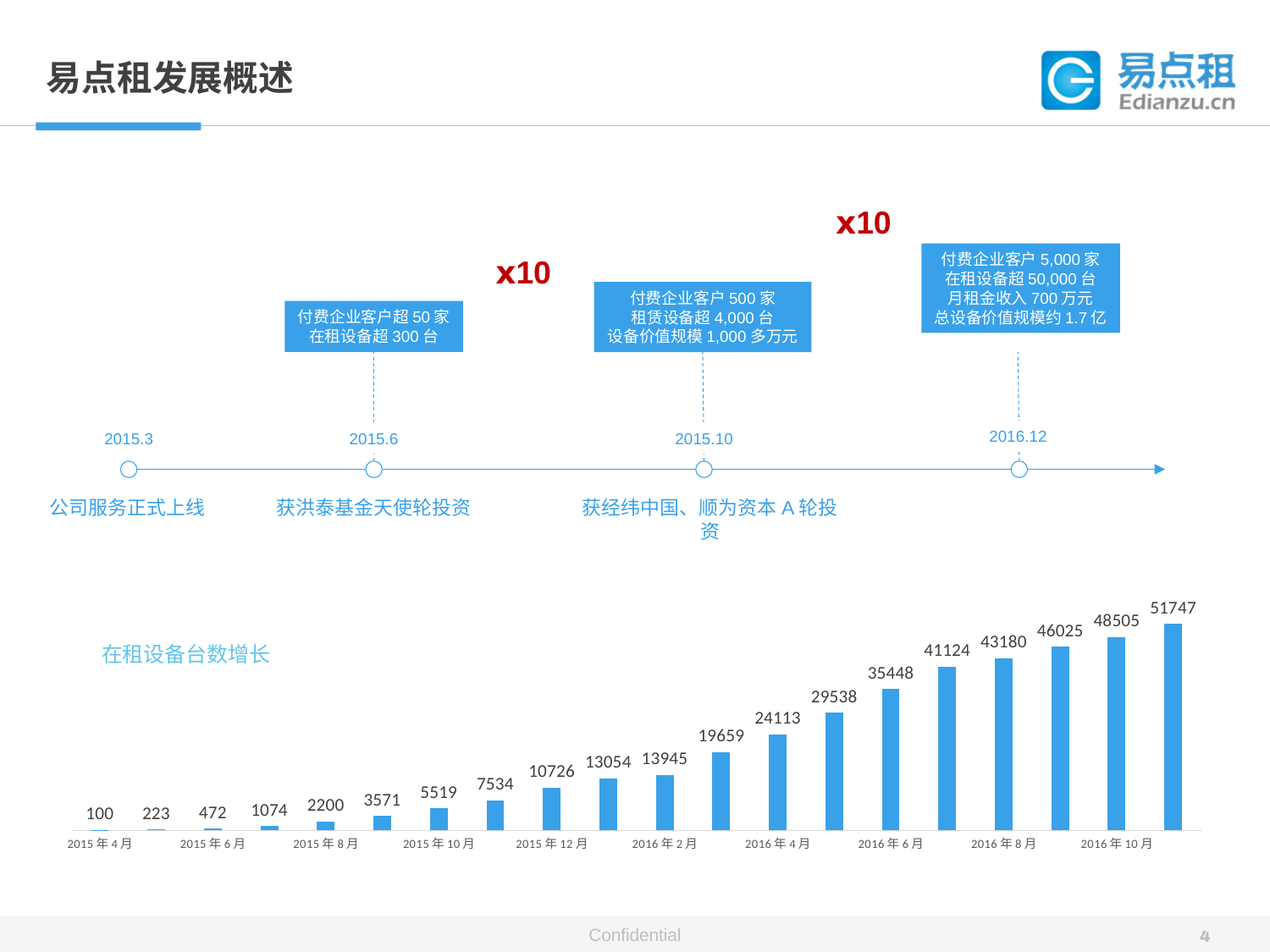

# 易点租发展概述
ⅹ10
付费企业客户5,000家
在租设备超50,000台
月租金收入700万元
总设备价值规模约1.7亿
ⅹ10
付费企业客户500家
租赁设备超4,000台
设备价值规模1,000多万元
付费企业客户超50家
在租设备超300台
2016.12
2015.3
2015.6
2015.10

公司服务正式上线
获洪泰基金天使轮投资
获经纬中国、顺为资本A轮投资

### Chart

| Category | 租赁设备数量 |
|---|---|
| 42095 | 100.0 |
| 42125 | 223.0 |
| 42156 | 472.0 |
| 42186 | 1074.0 |
| 42217 | 2200.0 |
| 42248 | 3571.0 |
| 42278 | 5519.0 |
| 42309 | 7534.0 |
| 42339 | 10726.0 |
| 42370 | 13054.0 |
| 42401 | 13945.0 |
| 42430 | 19659.0 |
| 42461 | 24113.0 |
| 42491 | 29538.0 |
| 42522 | 35448.0 |
| 42552 | 41124.0 |
| 42583 | 43180.0 |
| 42614 | 46025.0 |
| 42644 | 48505.0 |
| 42675 | 51747.0 |
在租设备台数增长